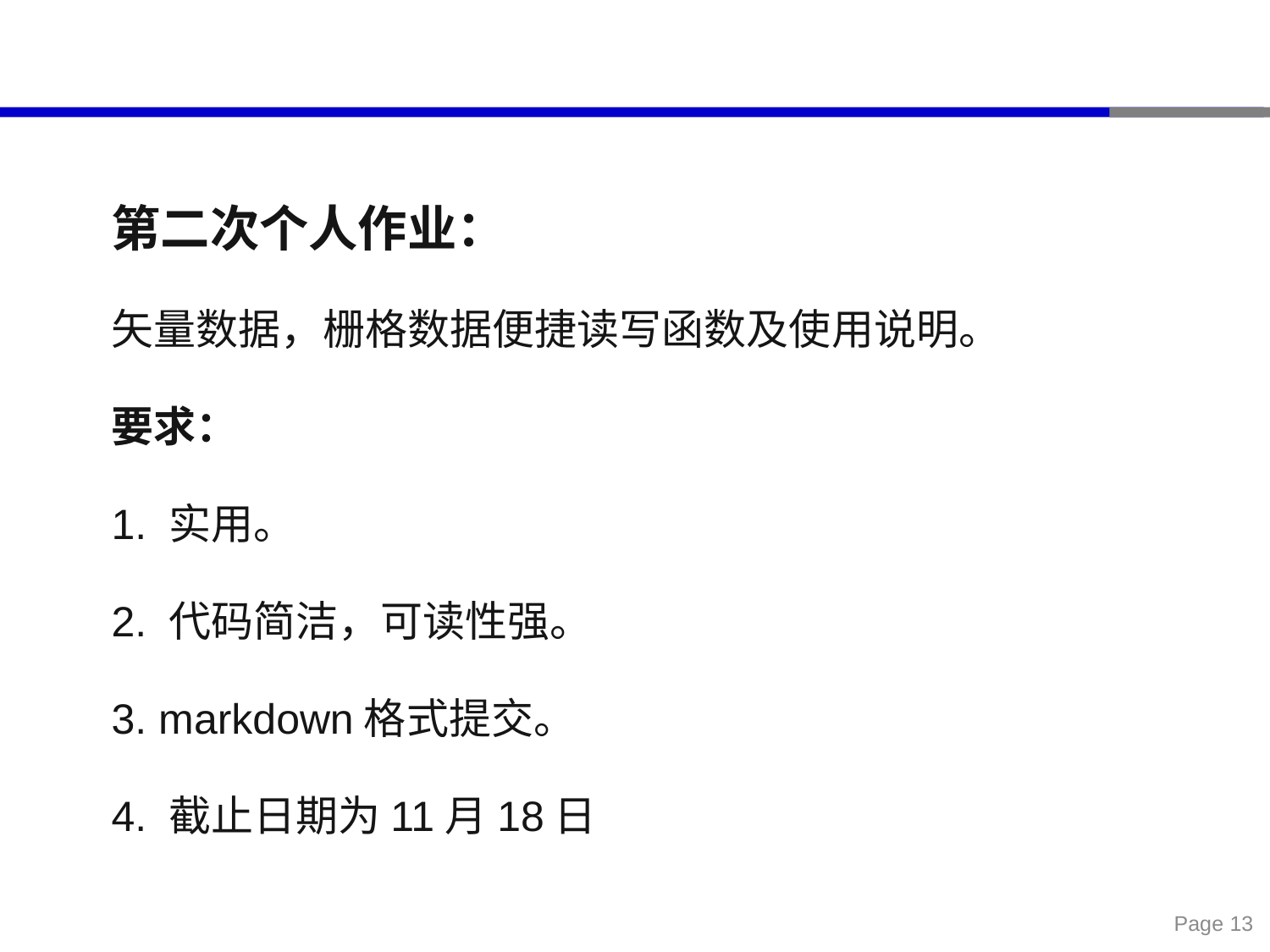

#
第二次个人作业：
矢量数据，栅格数据便捷读写函数及使用说明。
要求：
1. 实用。
2. 代码简洁，可读性强。
3. markdown格式提交。
4. 截止日期为11月18日
Page 13